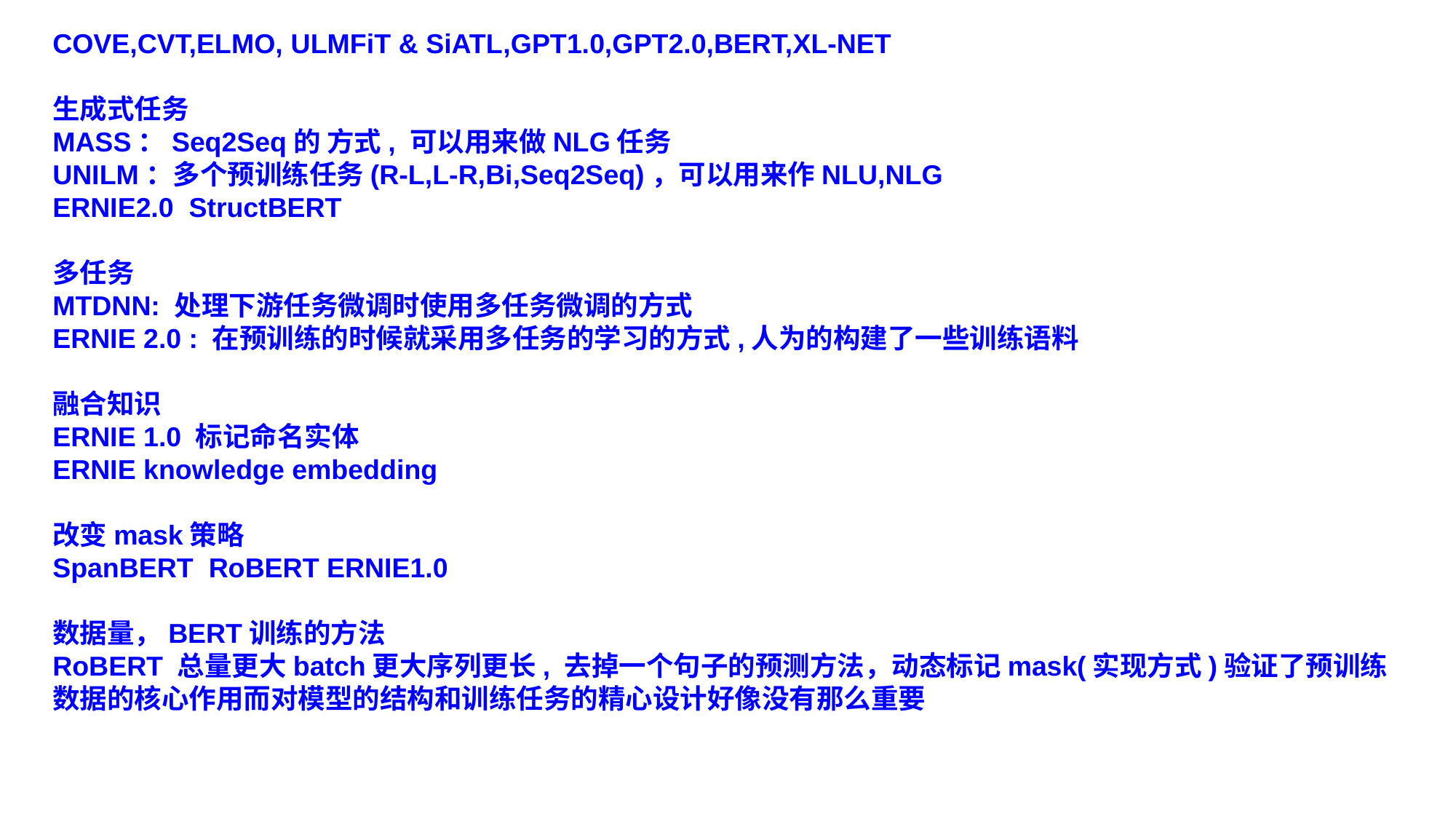

COVE,CVT,ELMO, ULMFiT & SiATL,GPT1.0,GPT2.0,BERT,XL-NET

生成式任务
MASS：Seq2Seq的 方式, 可以用来做NLG任务
UNILM：多个预训练任务(R-L,L-R,Bi,Seq2Seq)，可以用来作NLU,NLG
ERNIE2.0  StructBERT

多任务
MTDNN: 处理下游任务微调时使用多任务微调的方式
ERNIE 2.0 : 在预训练的时候就采用多任务的学习的方式,人为的构建了一些训练语料

融合知识
ERNIE 1.0 标记命名实体
ERNIE knowledge embedding

改变mask策略
SpanBERT  RoBERT ERNIE1.0

数据量，BERT训练的方法
RoBERT 总量更大batch更大序列更长, 去掉一个句子的预测方法，动态标记mask(实现方式)验证了预训练数据的核心作用而对模型的结构和训练任务的精心设计好像没有那么重要